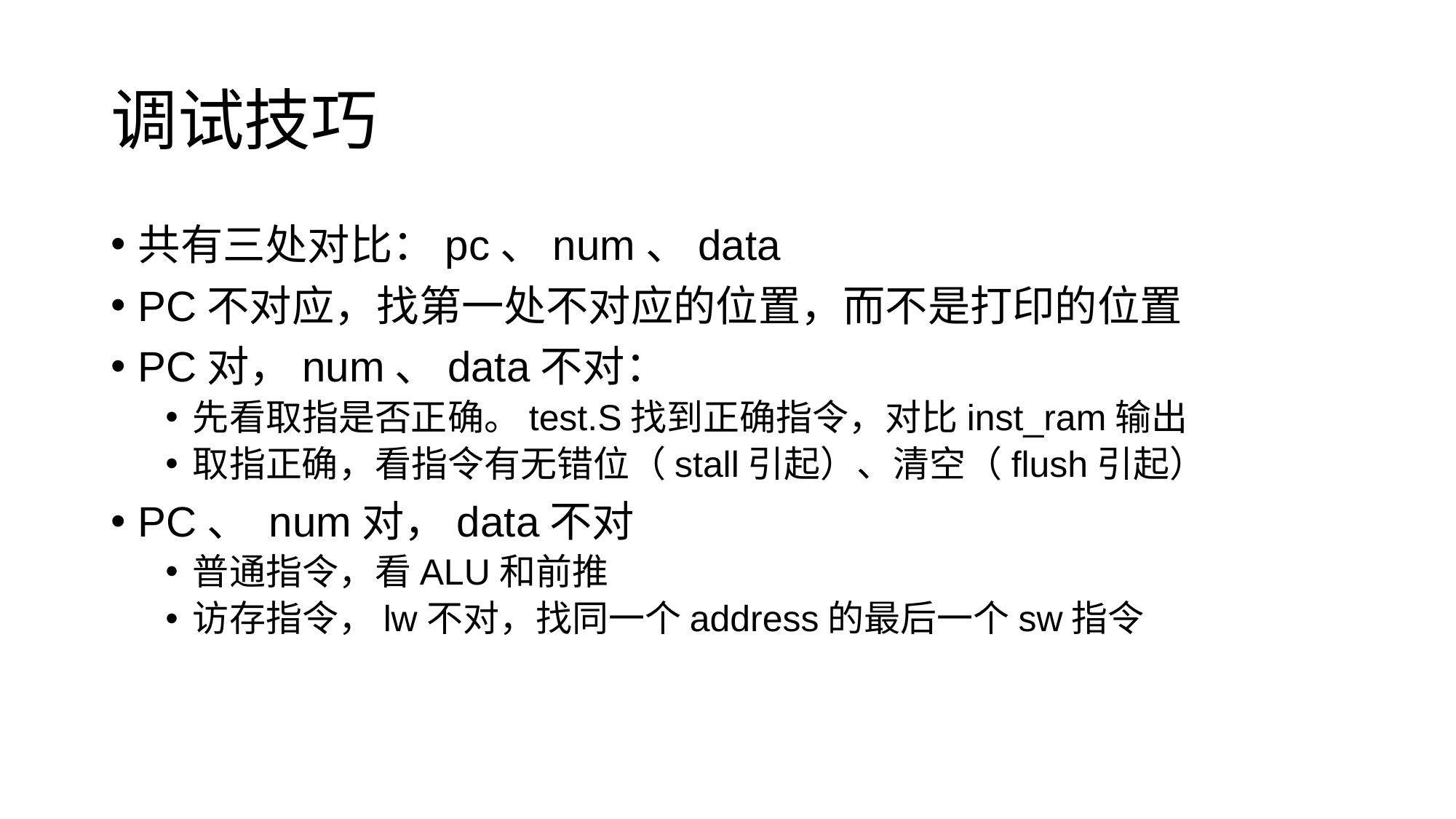

# 调试技巧
共有三处对比：pc、num、data
PC不对应，找第一处不对应的位置，而不是打印的位置
PC对，num、data不对：
先看取指是否正确。test.S找到正确指令，对比inst_ram输出
取指正确，看指令有无错位（stall引起）、清空（flush引起）
PC、 num对，data不对
普通指令，看ALU和前推
访存指令，lw不对，找同一个address的最后一个sw指令